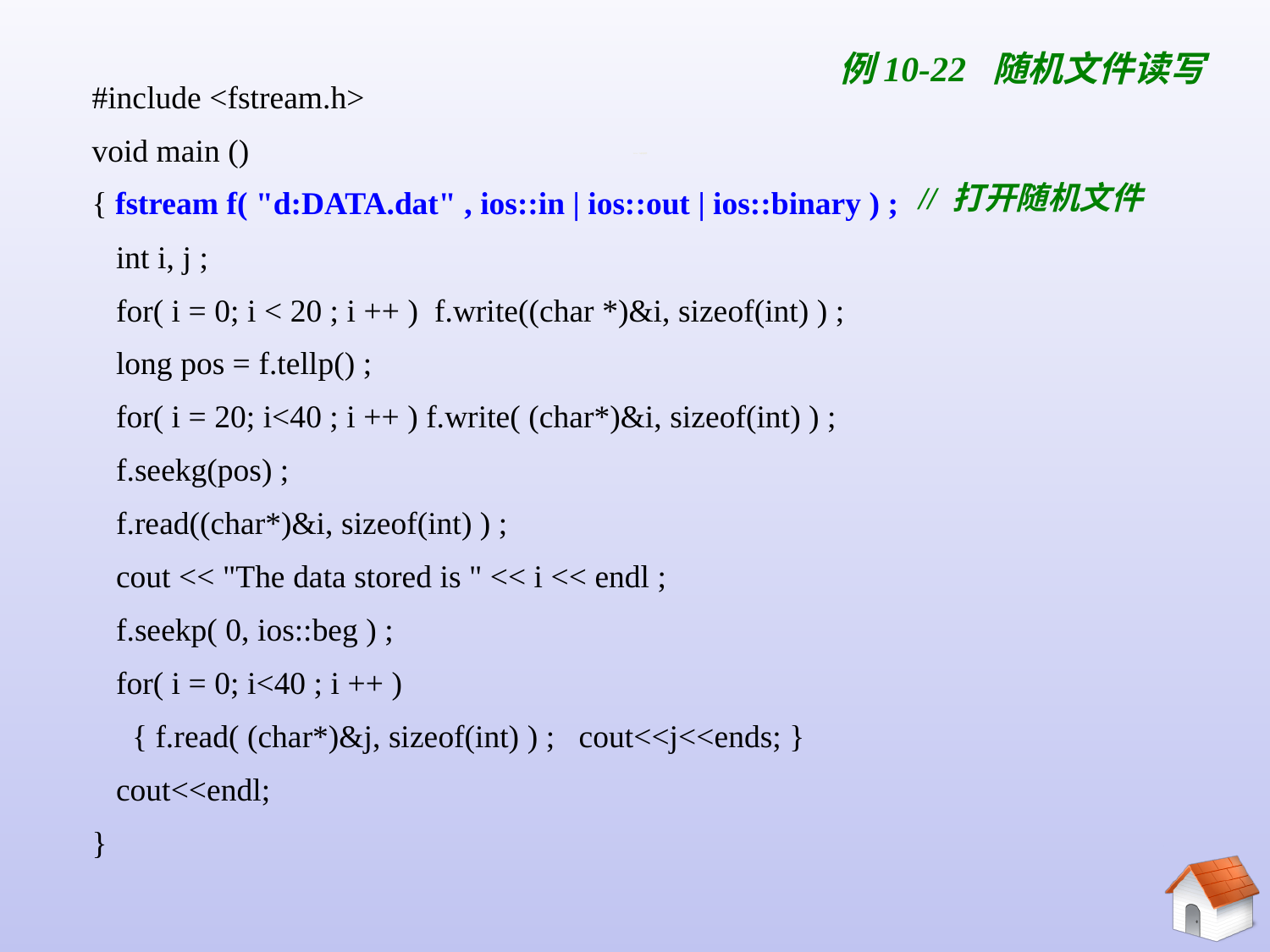

例10-22  随机文件读写
#include <fstream.h>
void main ()
{ fstream f( "d:DATA.dat" , ios::in | ios::out | ios::binary ) ;
   int i, j ;
   for( i = 0; i < 20 ; i ++ )  f.write((char *)&i, sizeof(int) ) ;
   long pos = f.tellp() ;
   for( i = 20; i<40 ; i ++ ) f.write( (char*)&i, sizeof(int) ) ;
   f.seekg(pos) ;
   f.read((char*)&i, sizeof(int) ) ;
   cout << "The data stored is " << i << endl ;
   f.seekp( 0, ios::beg ) ;
   for( i = 0; i<40 ; i ++ )
     { f.read( (char*)&j, sizeof(int) ) ;   cout<<j<<ends; }
   cout<<endl;
}
# 10.5.4  二进制文件
// 打开随机文件